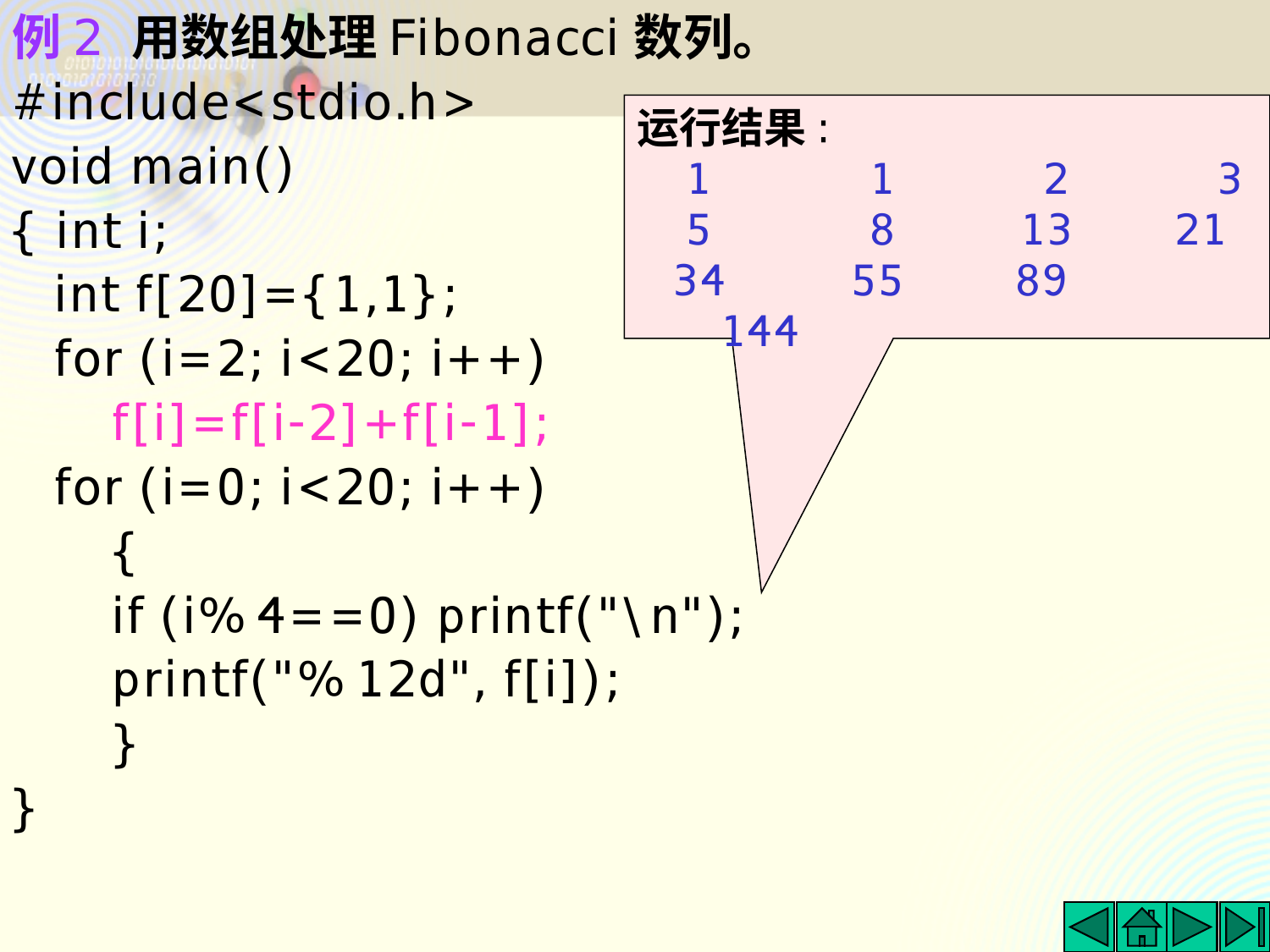

例2 用数组处理Fibonacci数列。
#include<stdio.h>
void main()
{ int i;
   int f[20]={1,1};
   for (i=2; i<20; i++)
       f[i]=f[i-2]+f[i-1];
   for (i=0; i<20; i++)
       {
       if (i%4==0) printf("\n");
       printf("%12d", f[i]);
       }
}
运行结果:
    1　　　 1　　　2　　　3
    5　　　 8　　  13　    21
   34　　  55　     89　  144